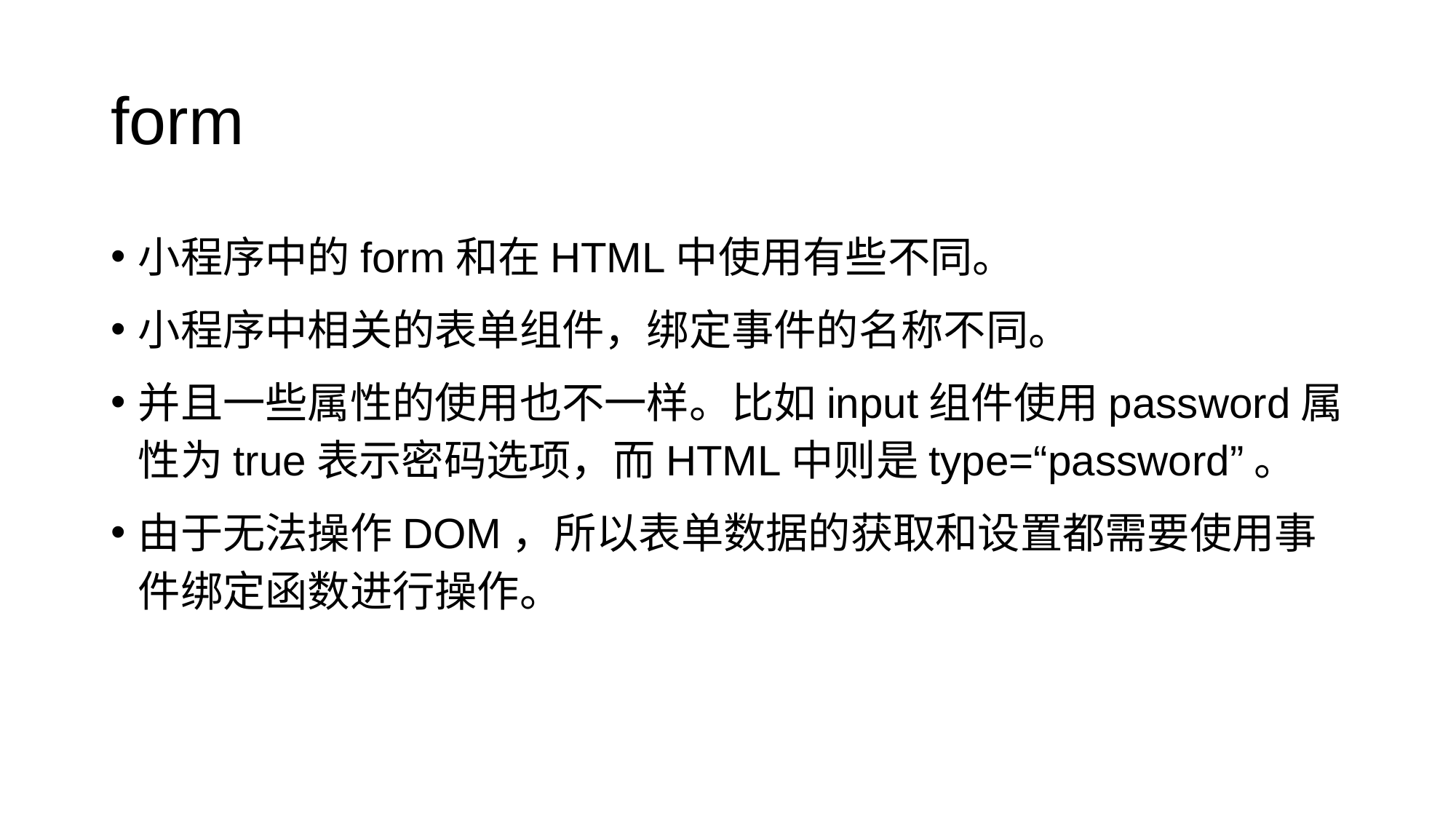

# form
小程序中的form和在HTML中使用有些不同。
小程序中相关的表单组件，绑定事件的名称不同。
并且一些属性的使用也不一样。比如input组件使用password属性为true表示密码选项，而HTML中则是type=“password”。
由于无法操作DOM，所以表单数据的获取和设置都需要使用事件绑定函数进行操作。